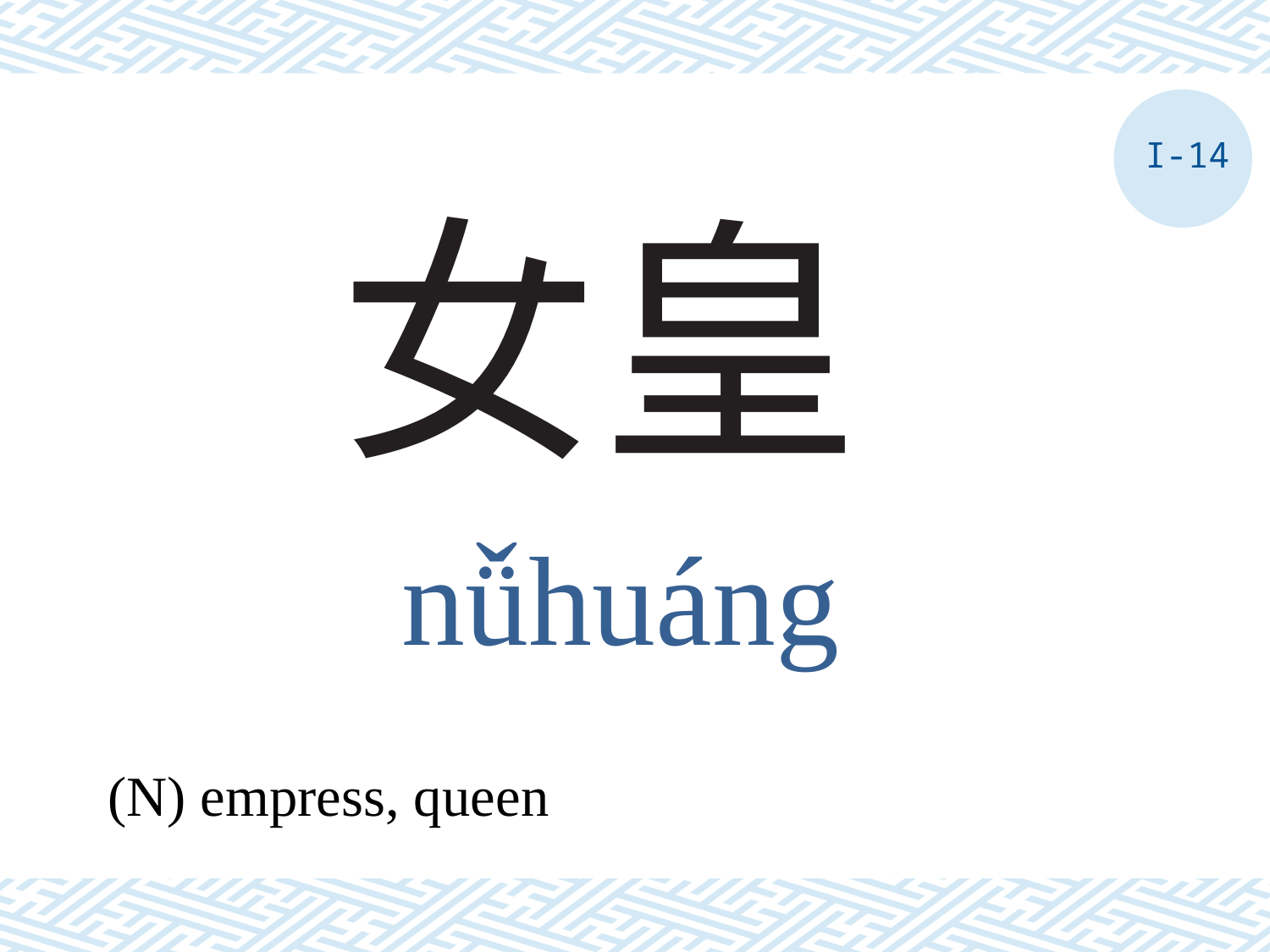

I-14

# 女皇
nǚhuáng
(N) empress, queen